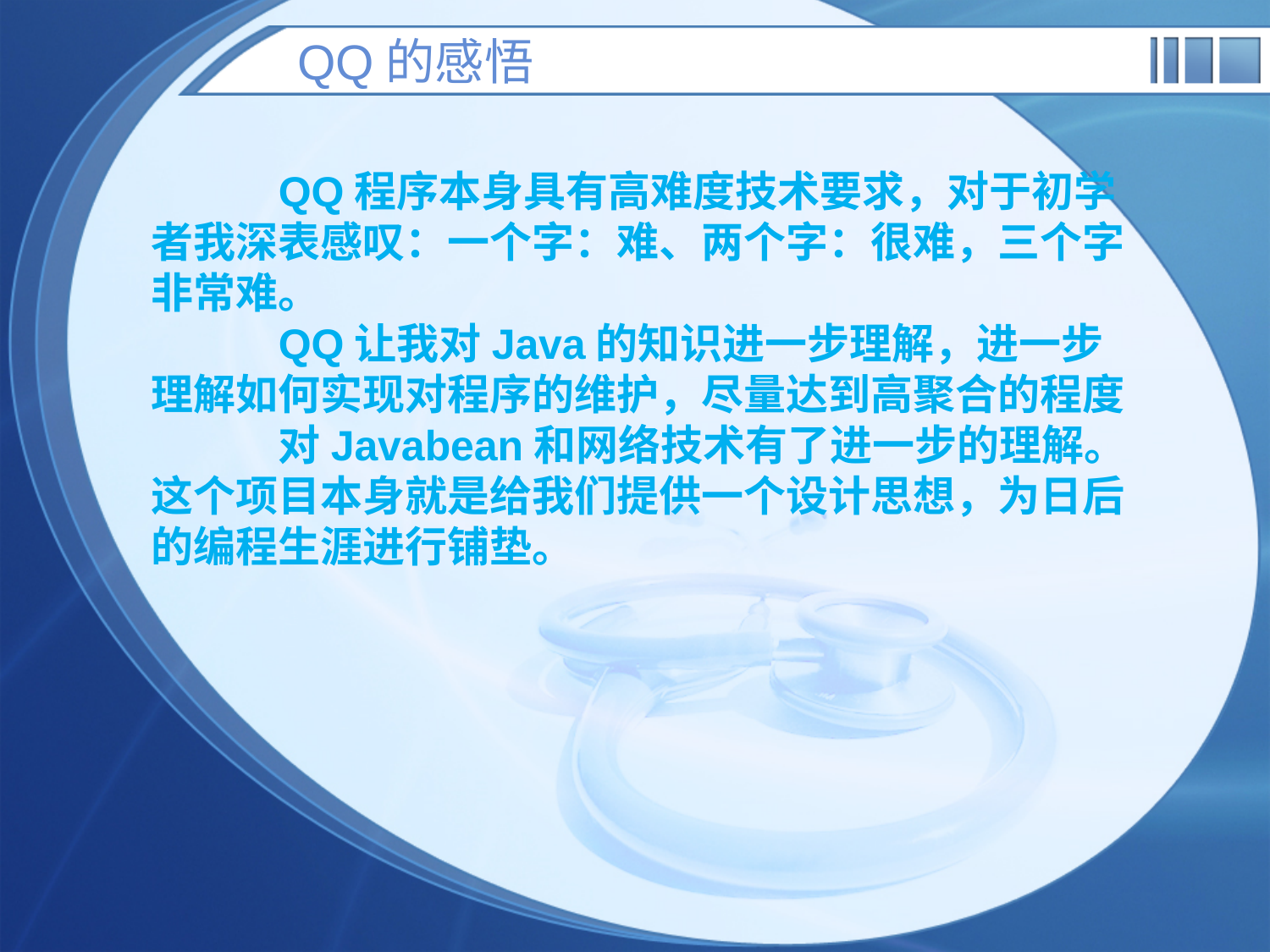

# QQ的感悟
	QQ程序本身具有高难度技术要求，对于初学者我深表感叹：一个字：难、两个字：很难，三个字非常难。
	QQ让我对Java的知识进一步理解，进一步理解如何实现对程序的维护，尽量达到高聚合的程度
	对Javabean和网络技术有了进一步的理解。
这个项目本身就是给我们提供一个设计思想，为日后的编程生涯进行铺垫。